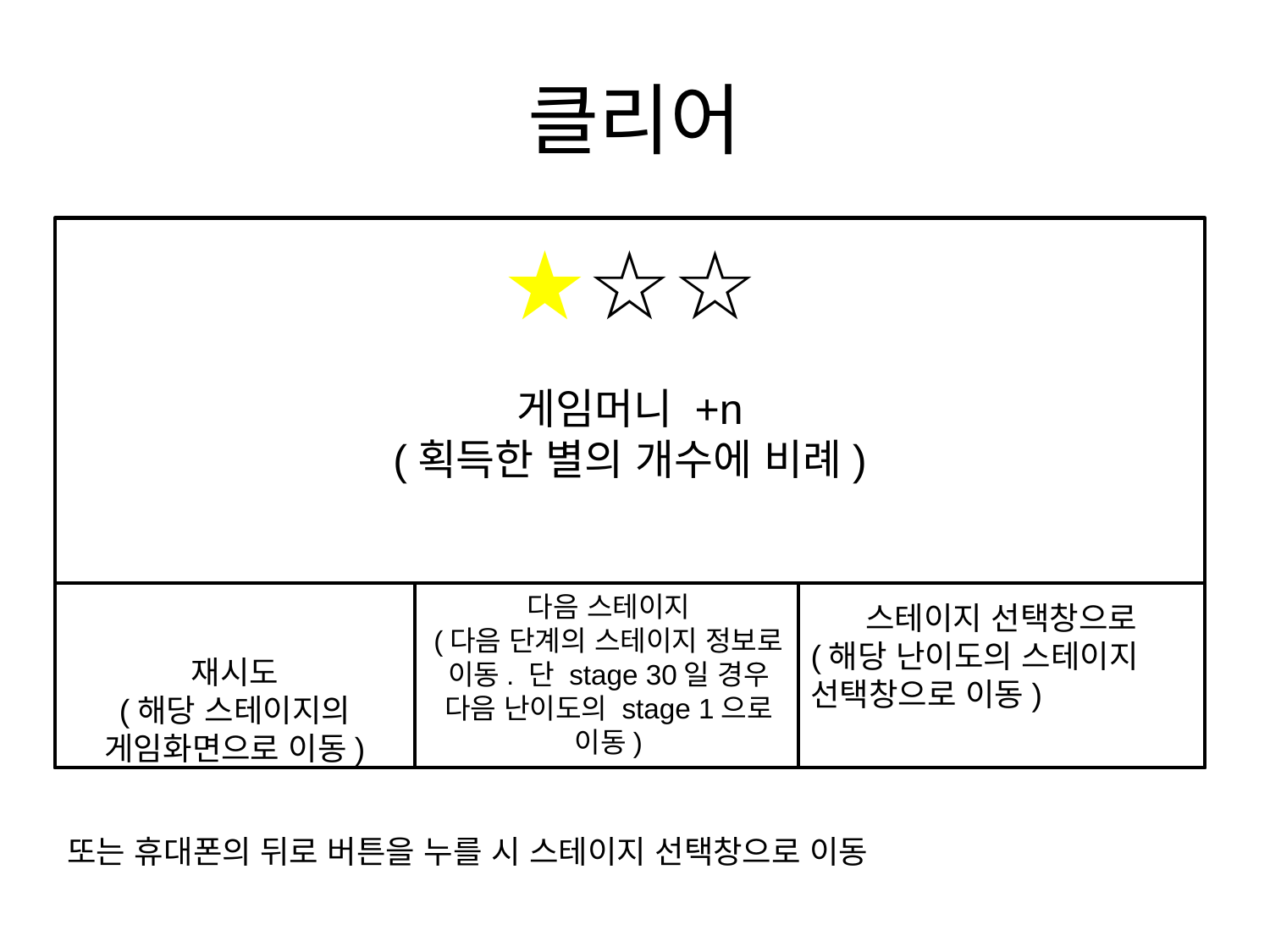

# 클리어
★☆☆

게임머니 +n
(획득한 별의 개수에 비례)

다음 스테이지
(다음 단계의 스테이지 정보로 이동. 단 stage 30일 경우 다음 난이도의 stage 1으로 이동)

스테이지 선택창으로
(해당 난이도의 스테이지 선택창으로 이동)

재시도
(해당 스테이지의 게임화면으로 이동)

또는 휴대폰의 뒤로 버튼을 누를 시 스테이지 선택창으로 이동